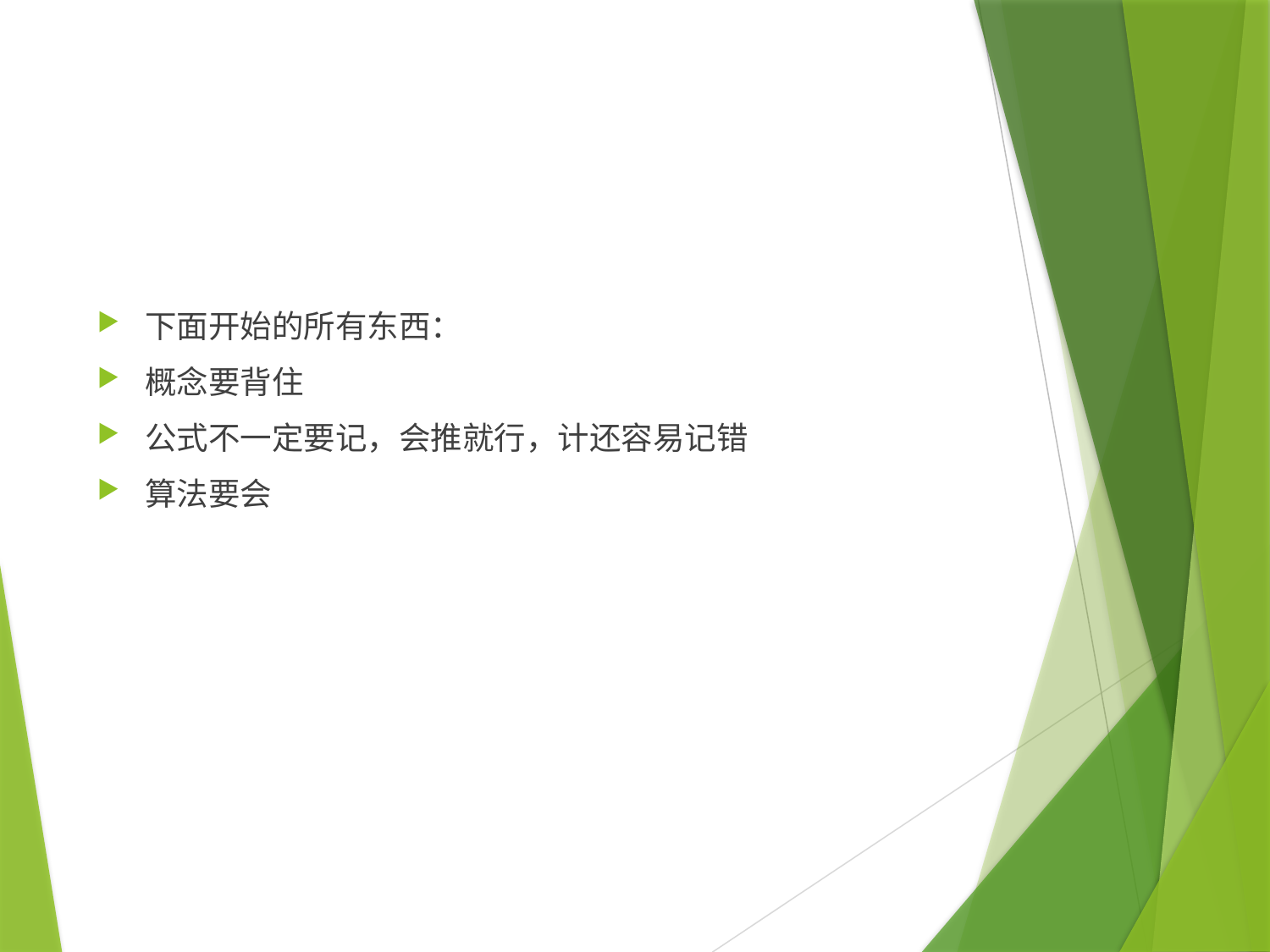

#
下面开始的所有东西：
概念要背住
公式不一定要记，会推就行，计还容易记错
算法要会